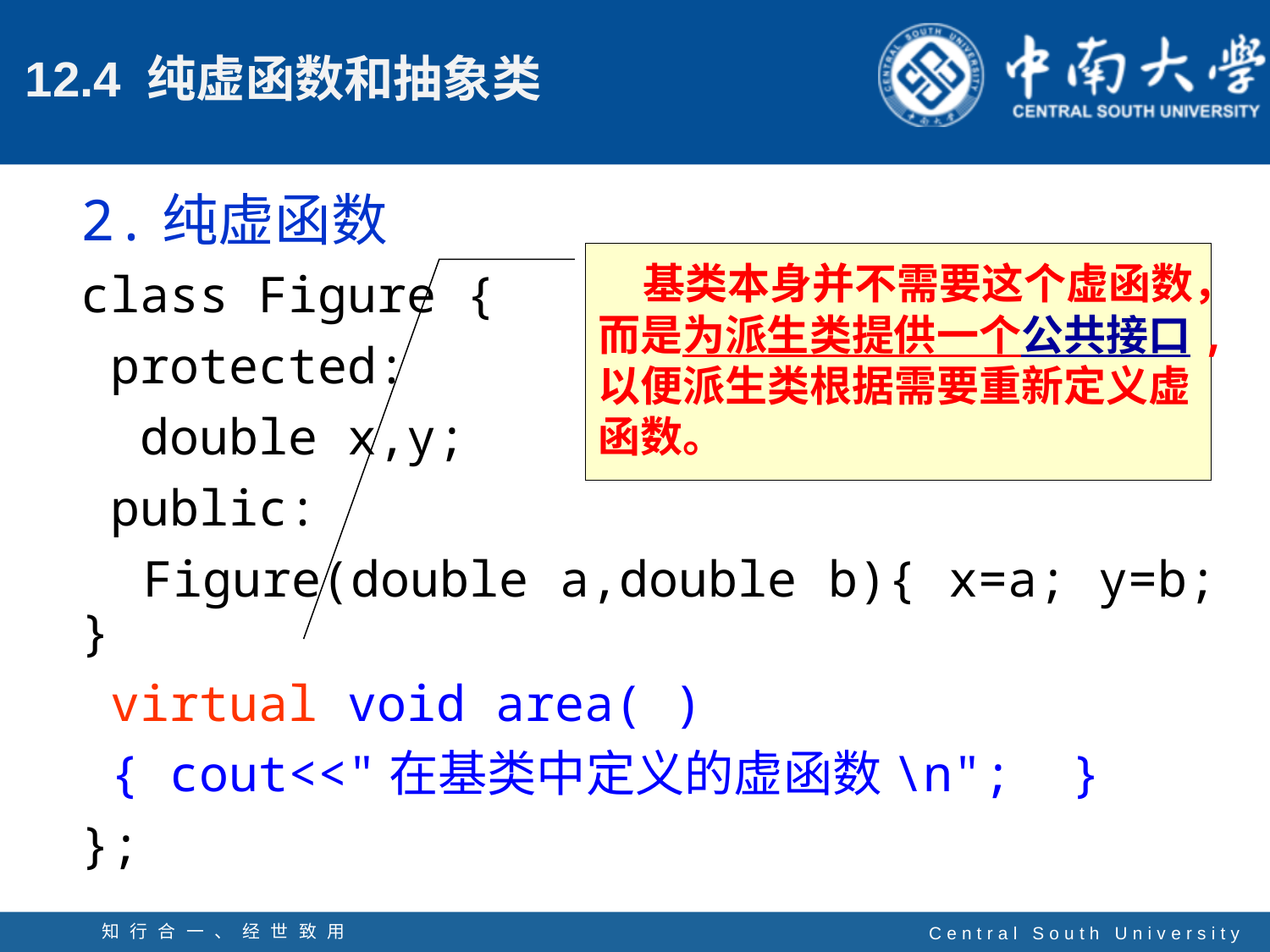

2.纯虚函数
class Figure {
 protected:
  double x,y;
 public:
  Figure(double a,double b){ x=a; y=b; }
 virtual void area( )
 { cout<<"在基类中定义的虚函数\n";  }
};
   基类本身并不需要这个虚函数，而是为派生类提供一个公共接口,以便派生类根据需要重新定义虚函数。

知行合一、经世致用
自强不息 厚德载物
Central South University